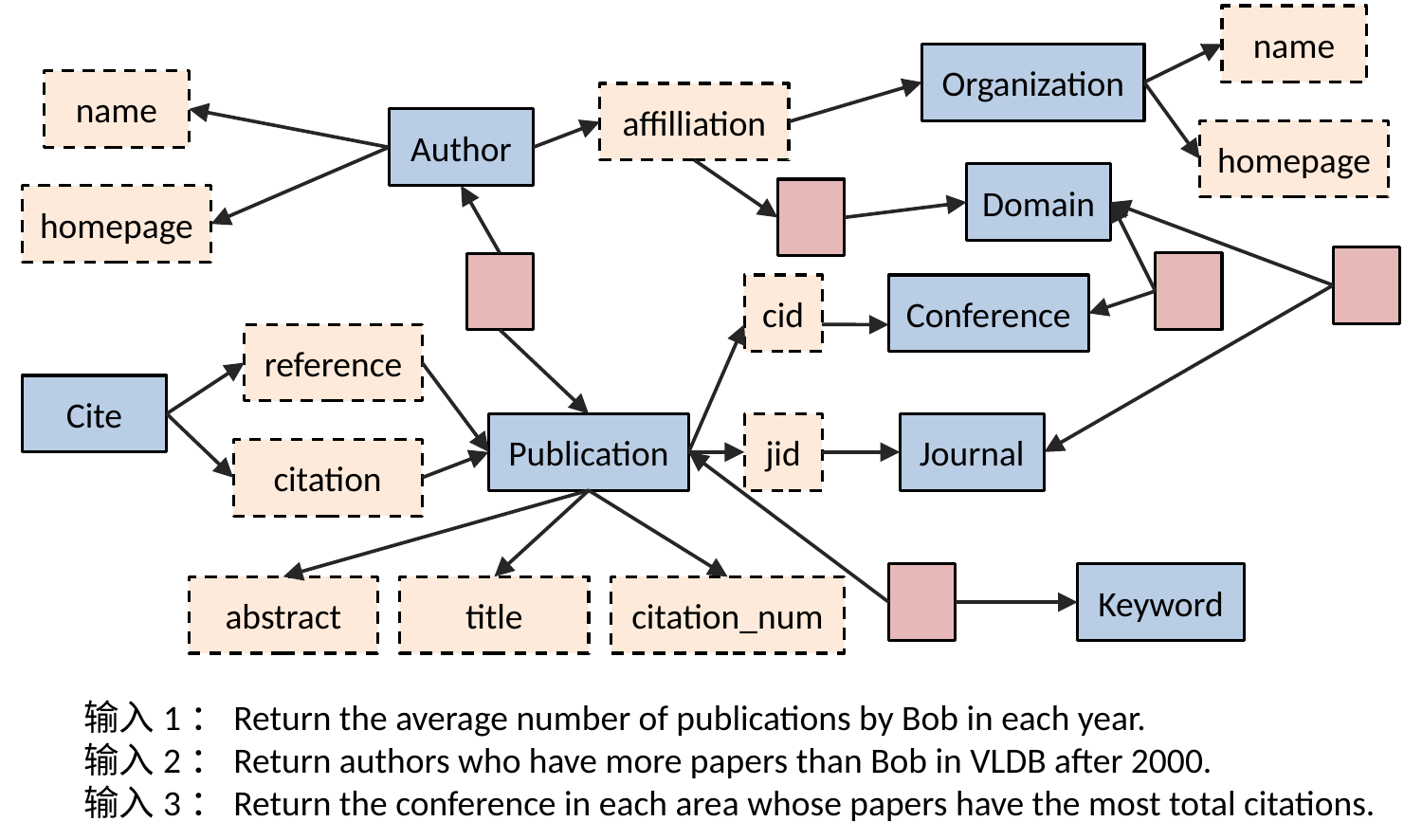

name
Organization
name
affilliation
Author
homepage
Domain

homepage

cid
Conference
reference
Cite
Publication
jid
Journal
citation

Keyword
abstract
title
citation_num
输入1：Return the average number of publications by Bob in each year.
输入2：Return authors who have more papers than Bob in VLDB after 2000.
输入3：Return the conference in each area whose papers have the most total citations.